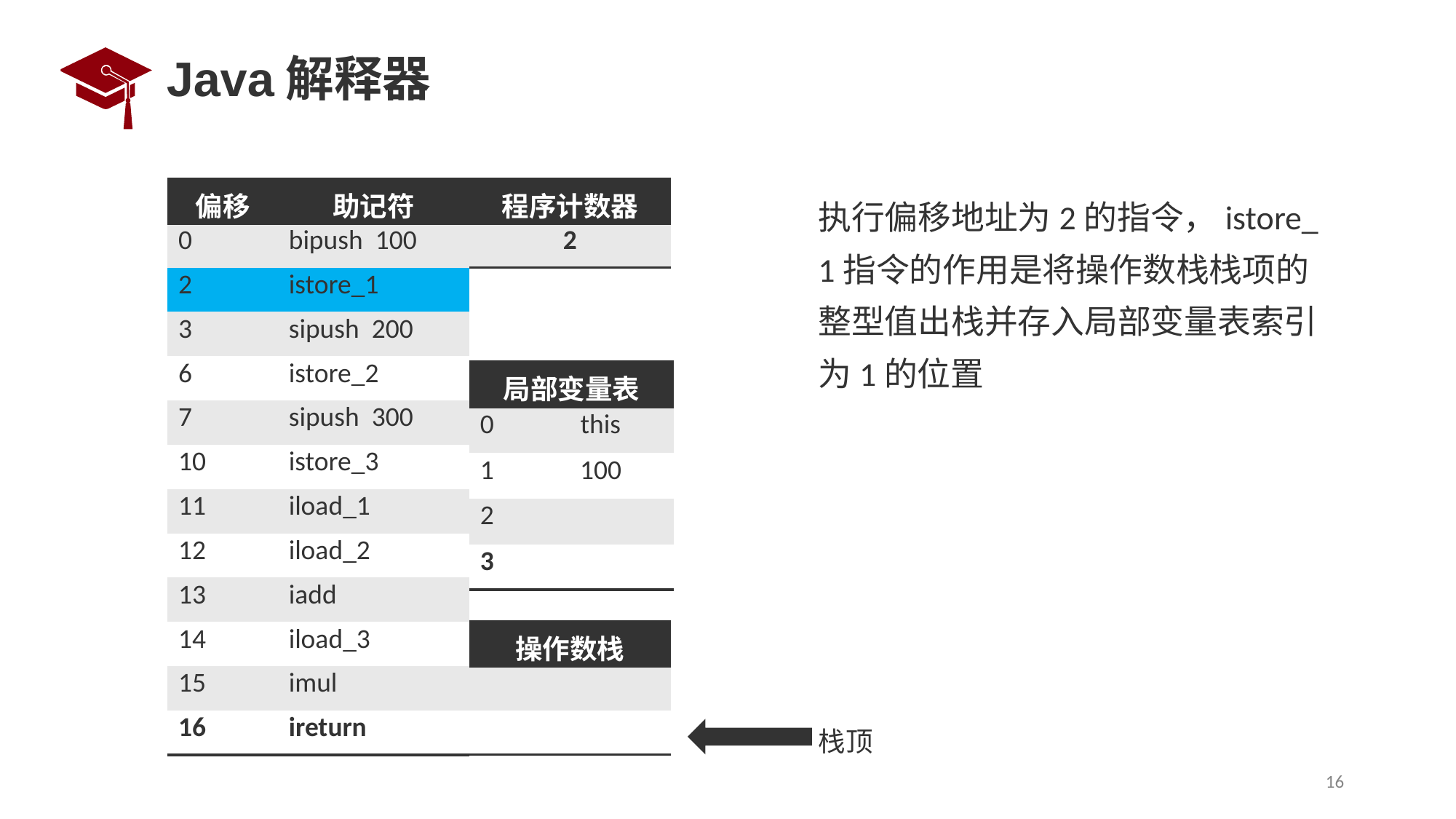

# Java解释器
| 偏移 | 助记符 |
| --- | --- |
| 0 | bipush 100 |
| 2 | istore\_1 |
| 3 | sipush 200 |
| 6 | istore\_2 |
| 7 | sipush 300 |
| 10 | istore\_3 |
| 11 | iload\_1 |
| 12 | iload\_2 |
| 13 | iadd |
| 14 | iload\_3 |
| 15 | imul |
| 16 | ireturn |
| 程序计数器 |
| --- |
| 2 |
执行偏移地址为2的指令，istore_ 1指令的作用是将操作数栈栈项的整型值出栈并存入局部变量表索引为1的位置
| 局部变量表 |  |
| --- | --- |
| 0 | this |
| 1 | 100 |
| 2 |  |
| 3 |  |
| 操作数栈 |
| --- |
|  |
|  |

栈顶
16